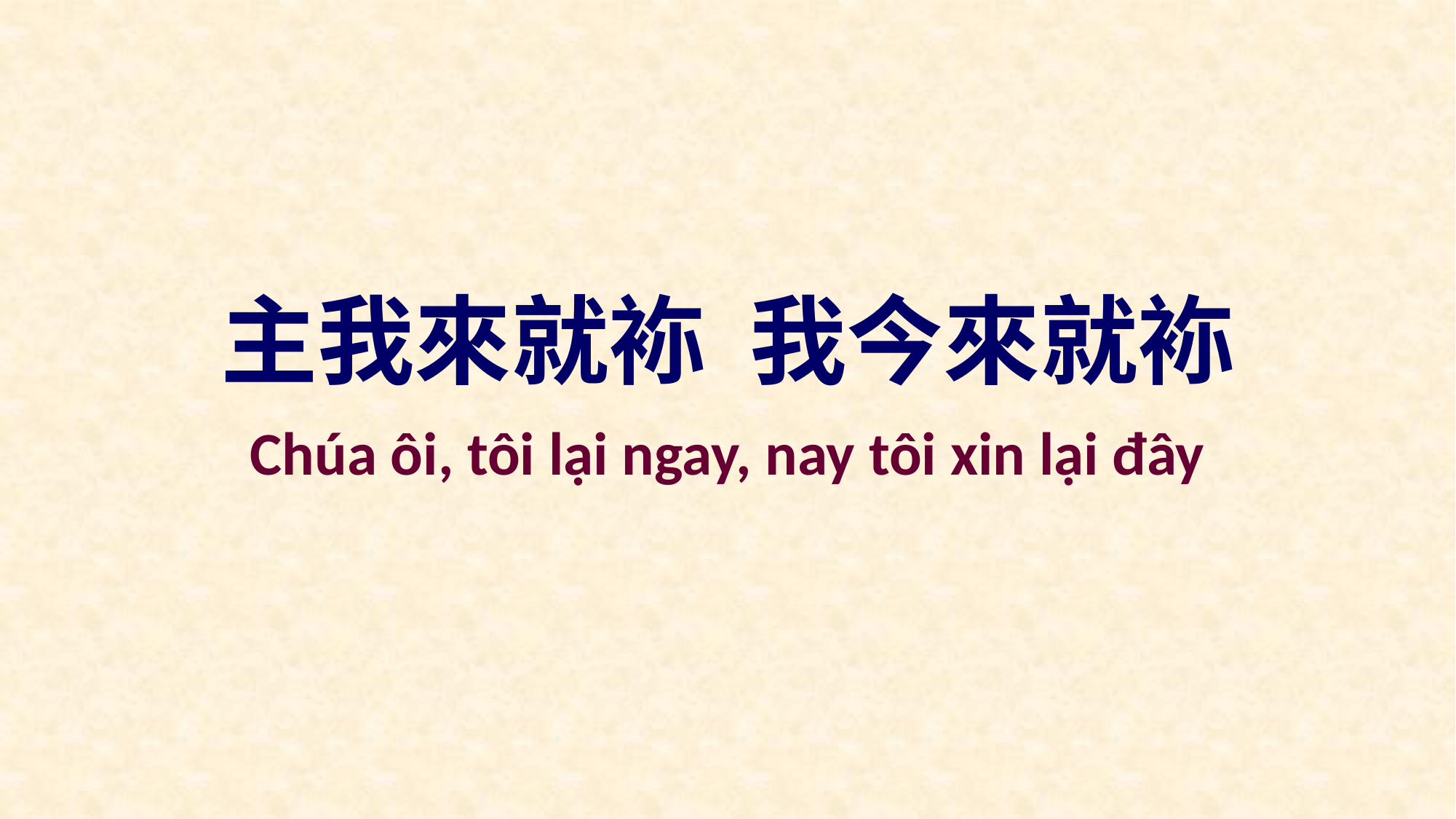

主我來就袮  我今來就袮
Chúa ôi, tôi lại ngay, nay tôi xin lại đây